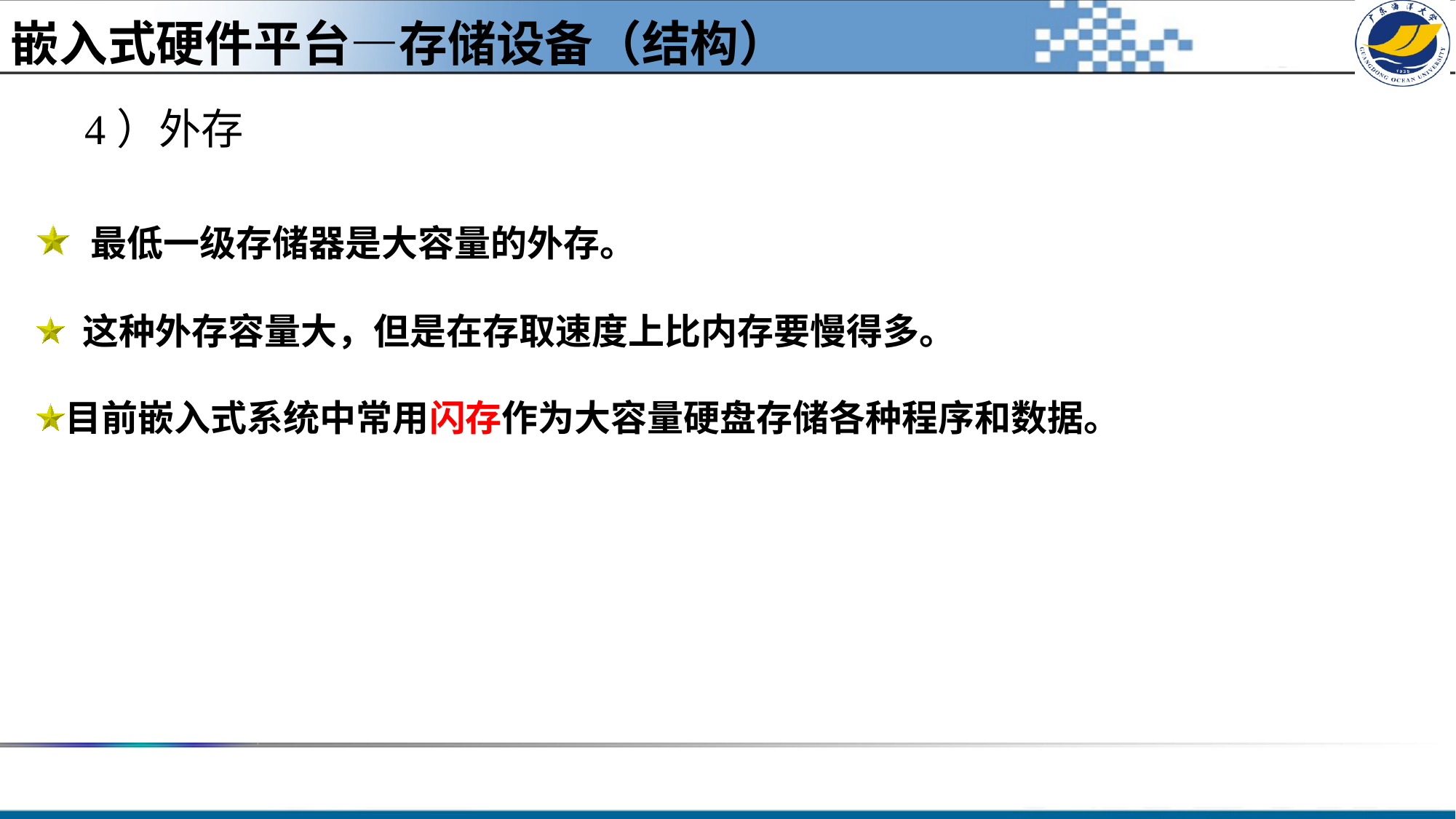

嵌入式硬件平台—存储设备（结构）
   4）外存
 最低一级存储器是大容量的外存。
 这种外存容量大，但是在存取速度上比内存要慢得多。
目前嵌入式系统中常用闪存作为大容量硬盘存储各种程序和数据。
43